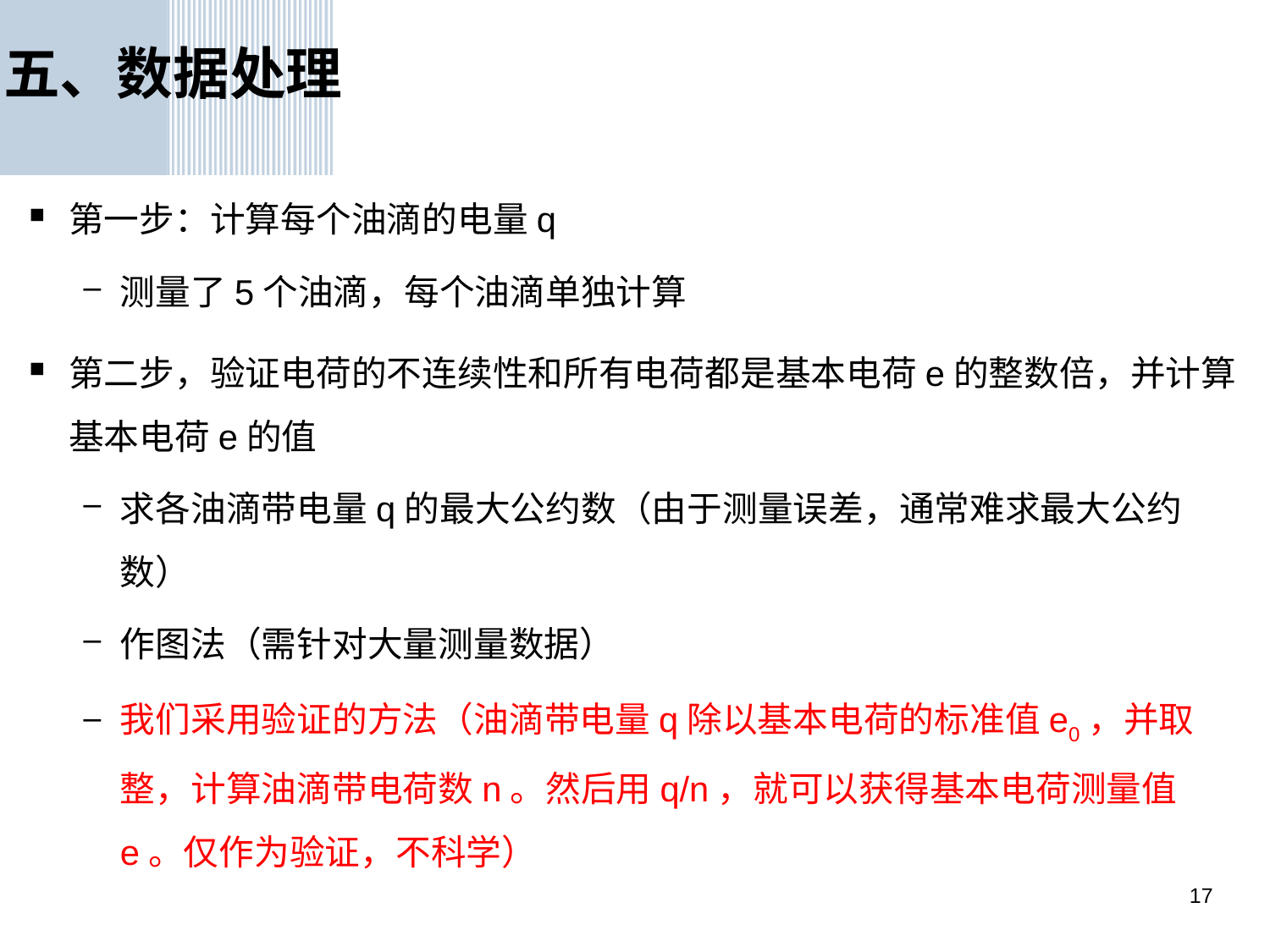

五、数据处理
第一步：计算每个油滴的电量q
测量了5个油滴，每个油滴单独计算
第二步，验证电荷的不连续性和所有电荷都是基本电荷e的整数倍，并计算基本电荷e的值
求各油滴带电量q的最大公约数（由于测量误差，通常难求最大公约数）
作图法（需针对大量测量数据）
我们采用验证的方法（油滴带电量q除以基本电荷的标准值e0，并取整，计算油滴带电荷数n。然后用q/n，就可以获得基本电荷测量值e。仅作为验证，不科学）